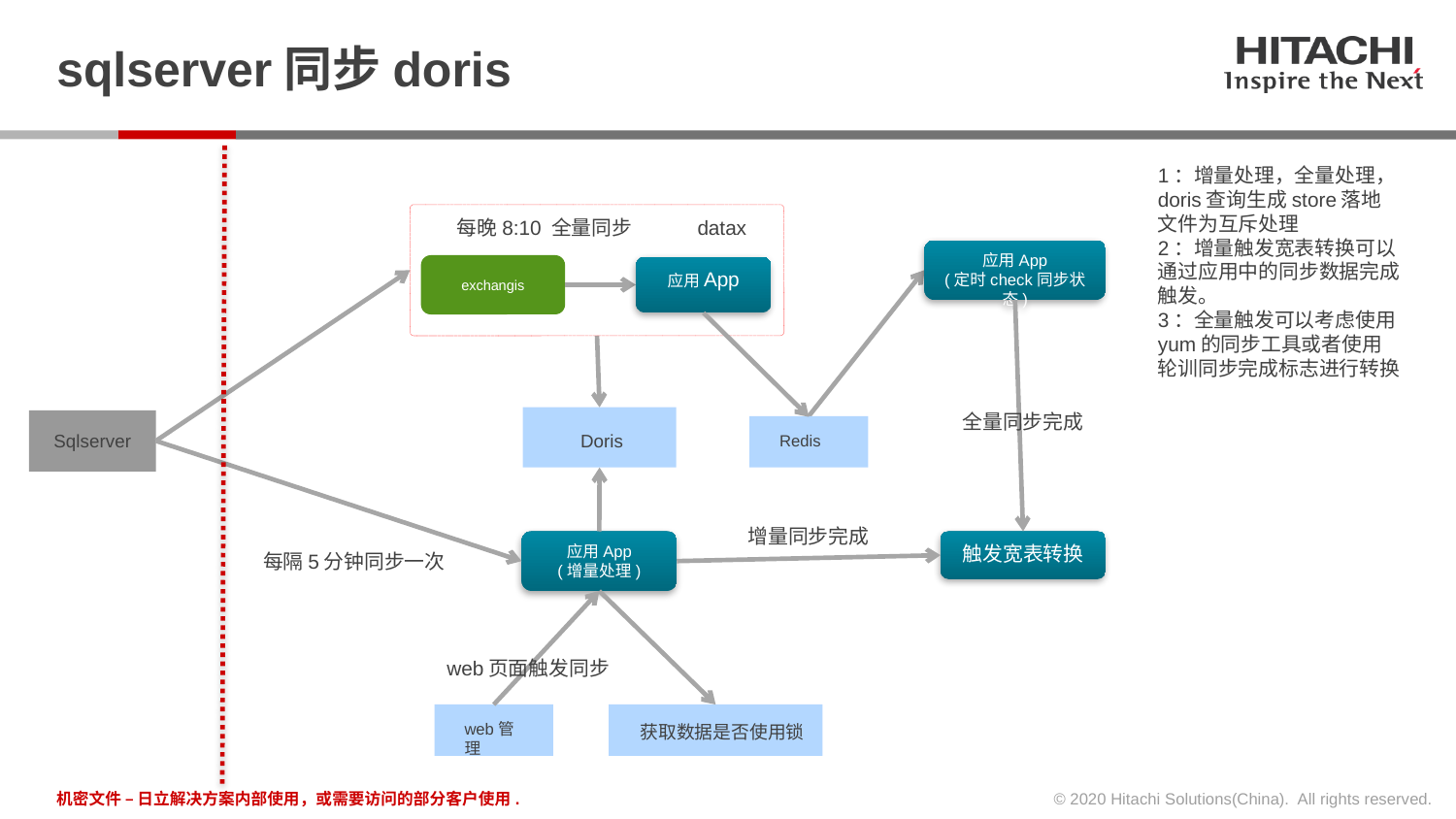

# sqlserver同步doris
1：增量处理，全量处理，
doris查询生成store落地
文件为互斥处理
2：增量触发宽表转换可以
通过应用中的同步数据完成
触发。
3：全量触发可以考虑使用
yum的同步工具或者使用
轮训同步完成标志进行转换

每晚8:10 全量同步
datax
应用App
(定时check同步状态)
exchangis
应用App
全量同步完成

Doris
Sqlserver

Redis
增量同步完成
应用App
(增量处理)
触发宽表转换
每隔5分钟同步一次
web页面触发同步

web管理

获取数据是否使用锁